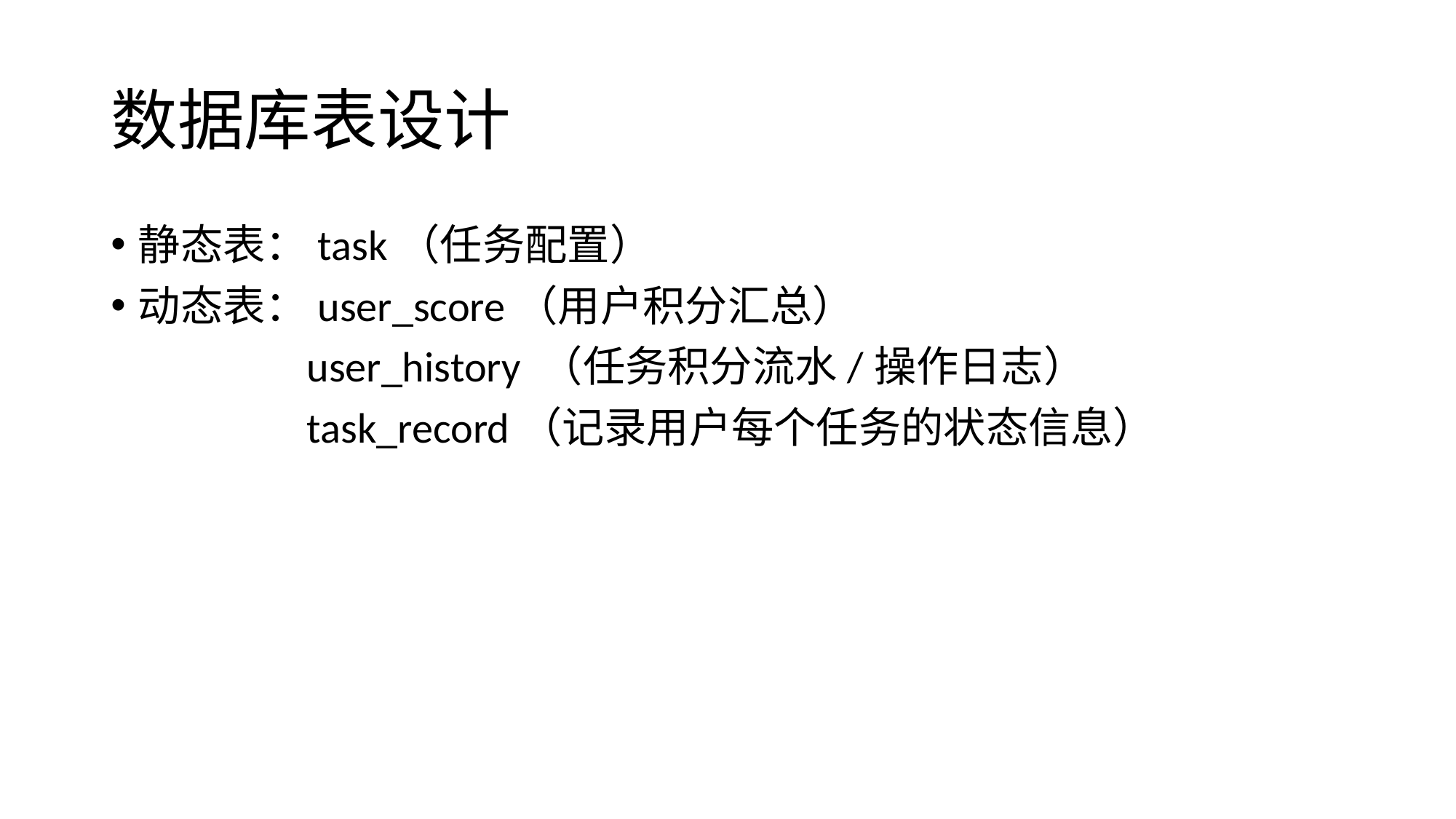

# 数据库表设计
静态表：task（任务配置）
动态表：user_score（用户积分汇总）
	         user_history （任务积分流水/操作日志）
 	         task_record（记录用户每个任务的状态信息）